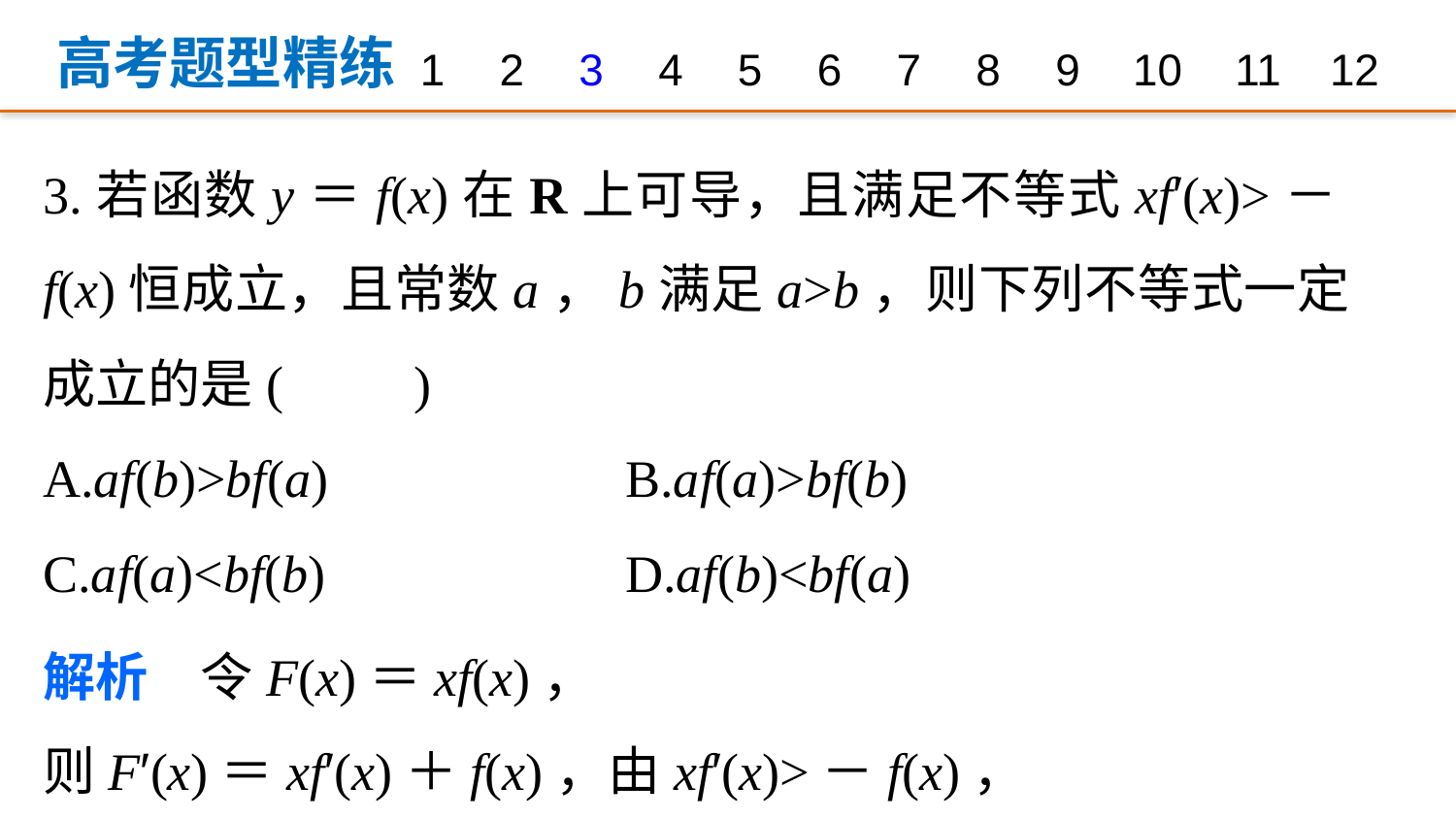

高考题型精练
1
2
3
4
5
6
7
8
9
12
10
11
3.若函数y＝f(x)在R上可导，且满足不等式xf′(x)>－f(x)恒成立，且常数a，b满足a>b，则下列不等式一定成立的是(　　)
A.af(b)>bf(a)  		B.af(a)>bf(b)
C.af(a)<bf(b)  		D.af(b)<bf(a)
解析　令F(x)＝xf(x)，
则F′(x)＝xf′(x)＋f(x)，由xf′(x)>－f(x)，